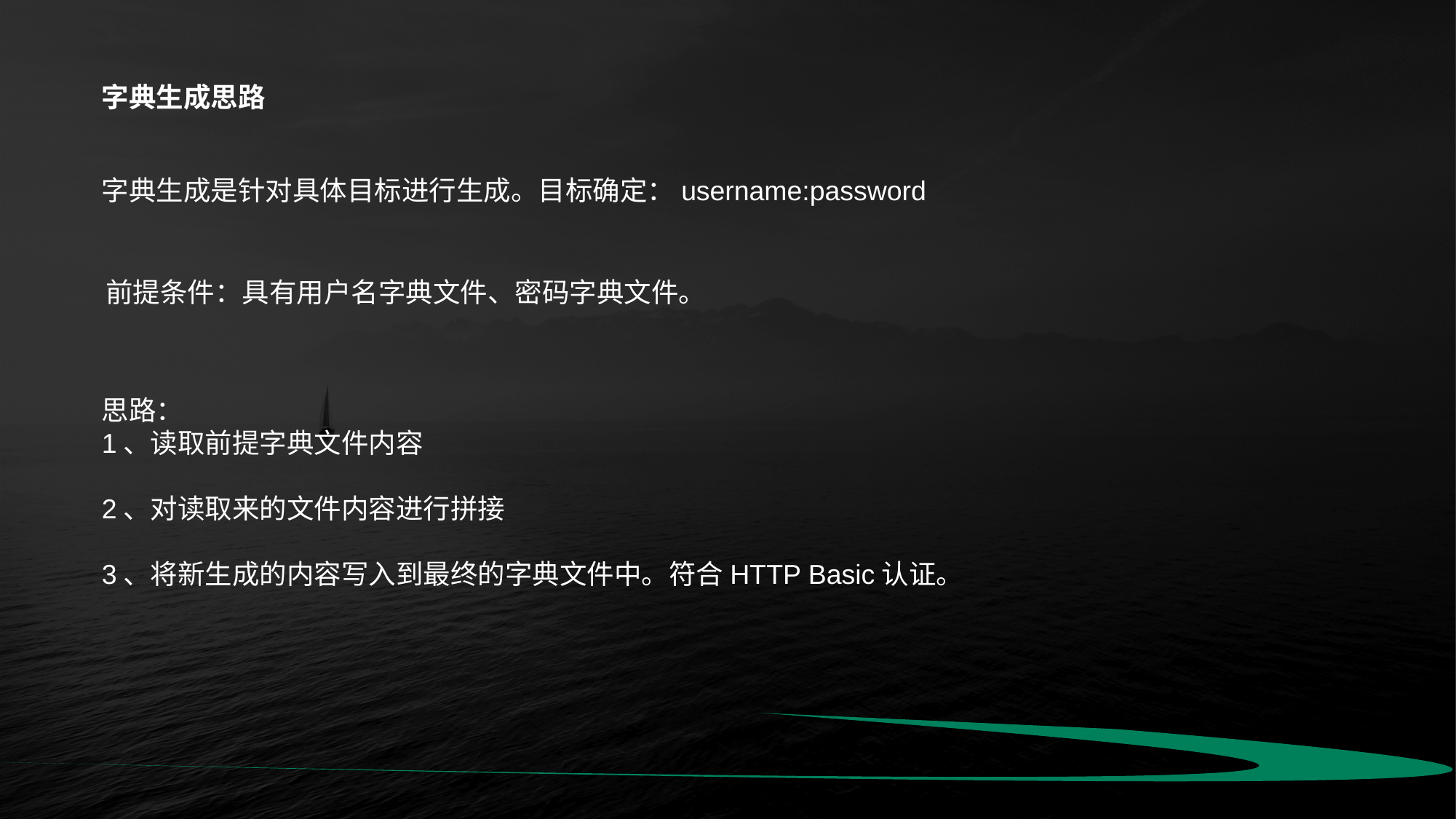

字典生成思路
字典生成是针对具体目标进行生成。目标确定：username:password
前提条件：具有用户名字典文件、密码字典文件。
思路：
1、读取前提字典文件内容

2、对读取来的文件内容进行拼接

3、将新生成的内容写入到最终的字典文件中。符合HTTP Basic认证。